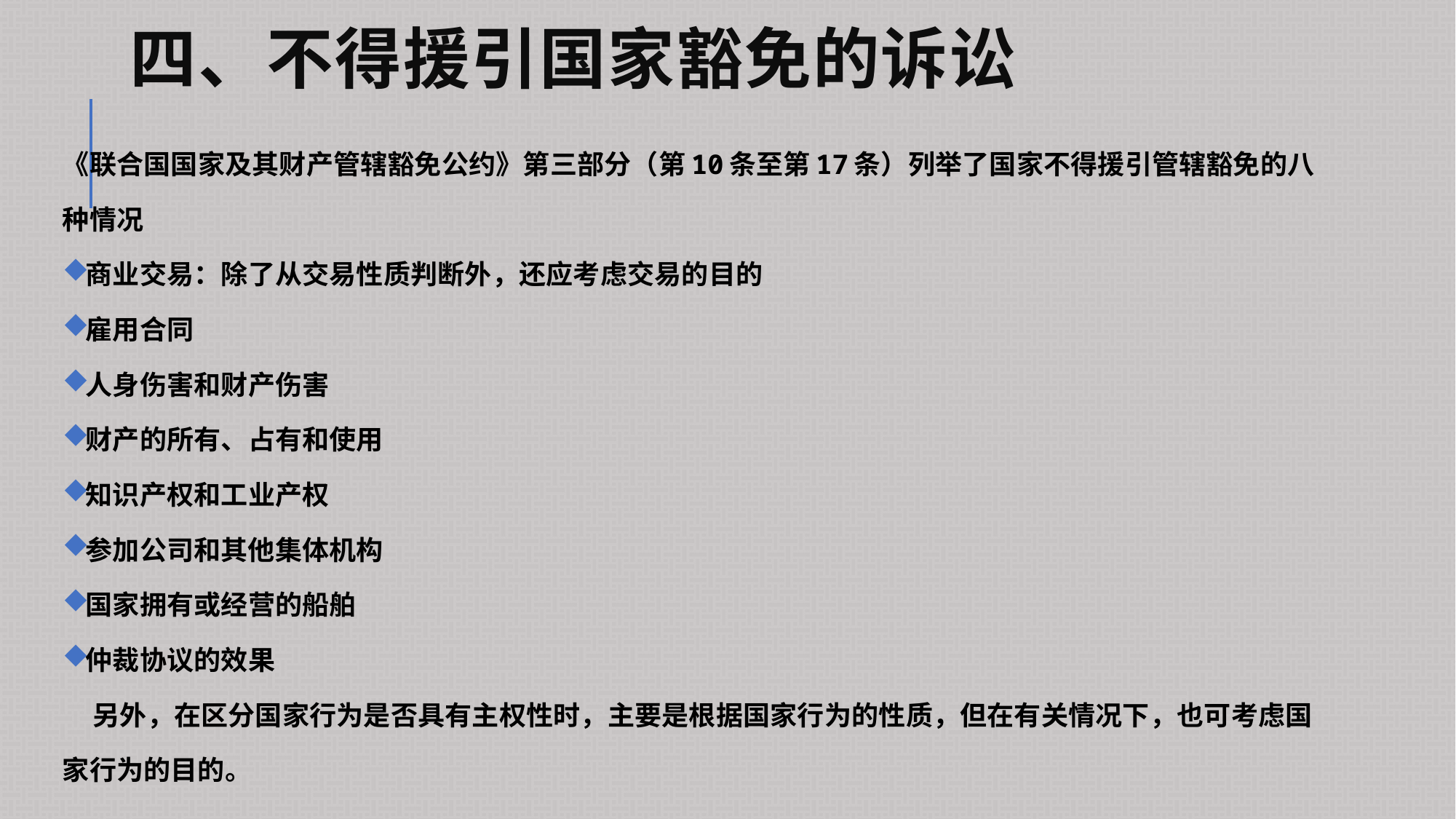

# 四、不得援引国家豁免的诉讼
《联合国国家及其财产管辖豁免公约》第三部分（第10条至第17条）列举了国家不得援引管辖豁免的八种情况
商业交易：除了从交易性质判断外，还应考虑交易的目的
雇用合同
人身伤害和财产伤害
财产的所有、占有和使用
知识产权和工业产权
参加公司和其他集体机构
国家拥有或经营的船舶
仲裁协议的效果
    另外，在区分国家行为是否具有主权性时，主要是根据国家行为的性质，但在有关情况下，也可考虑国家行为的目的。